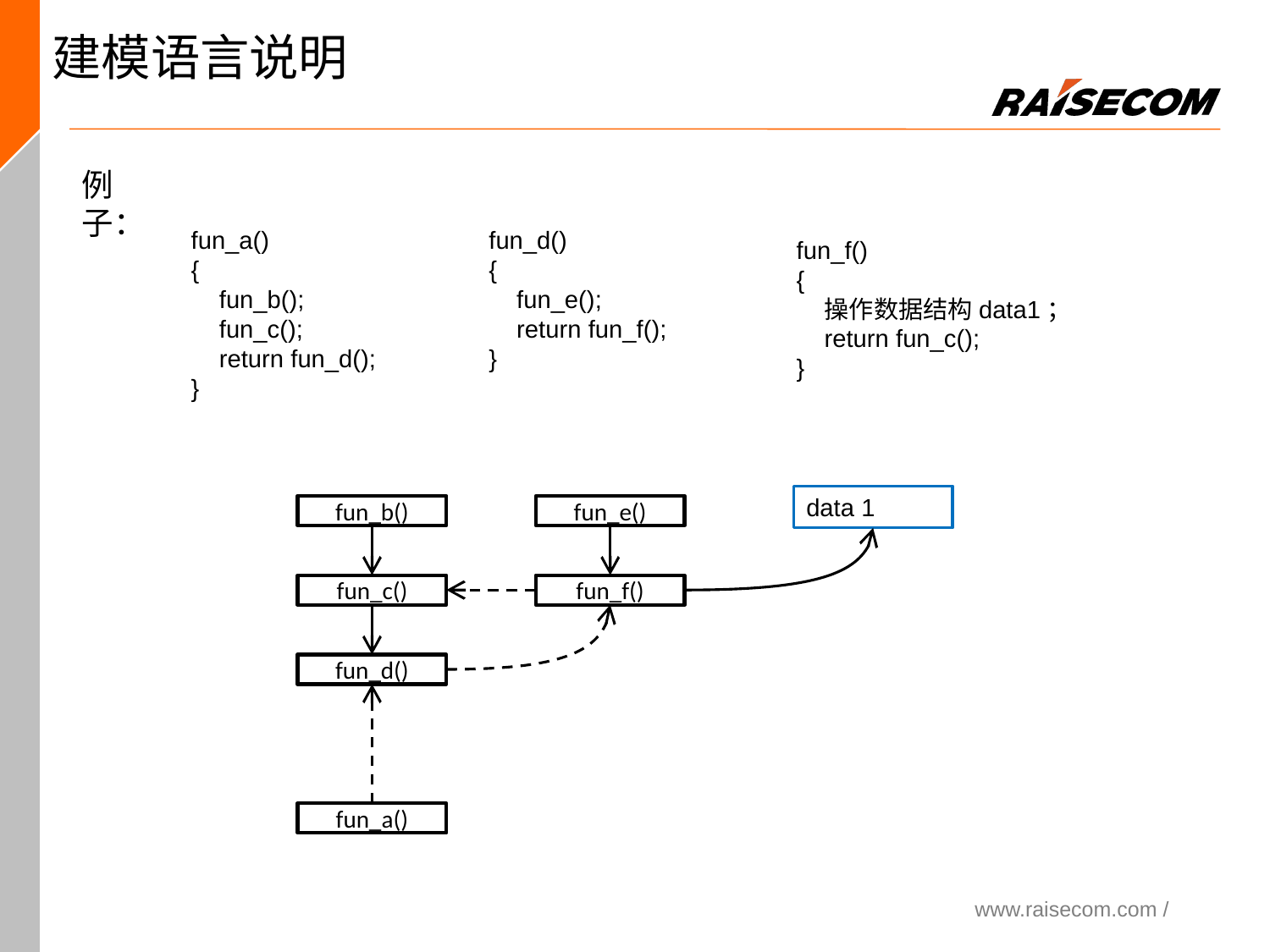

建模语言说明
例子：
fun_a()
{
    fun_b();
    fun_c();
    return fun_d();
}
fun_d()
{
    fun_e();
    return fun_f();
}
fun_f()
{
    操作数据结构data1；
    return fun_c();
}
data 1
fun_b()
fun_e()
fun_c()
fun_f()
fun_d()
fun_a()